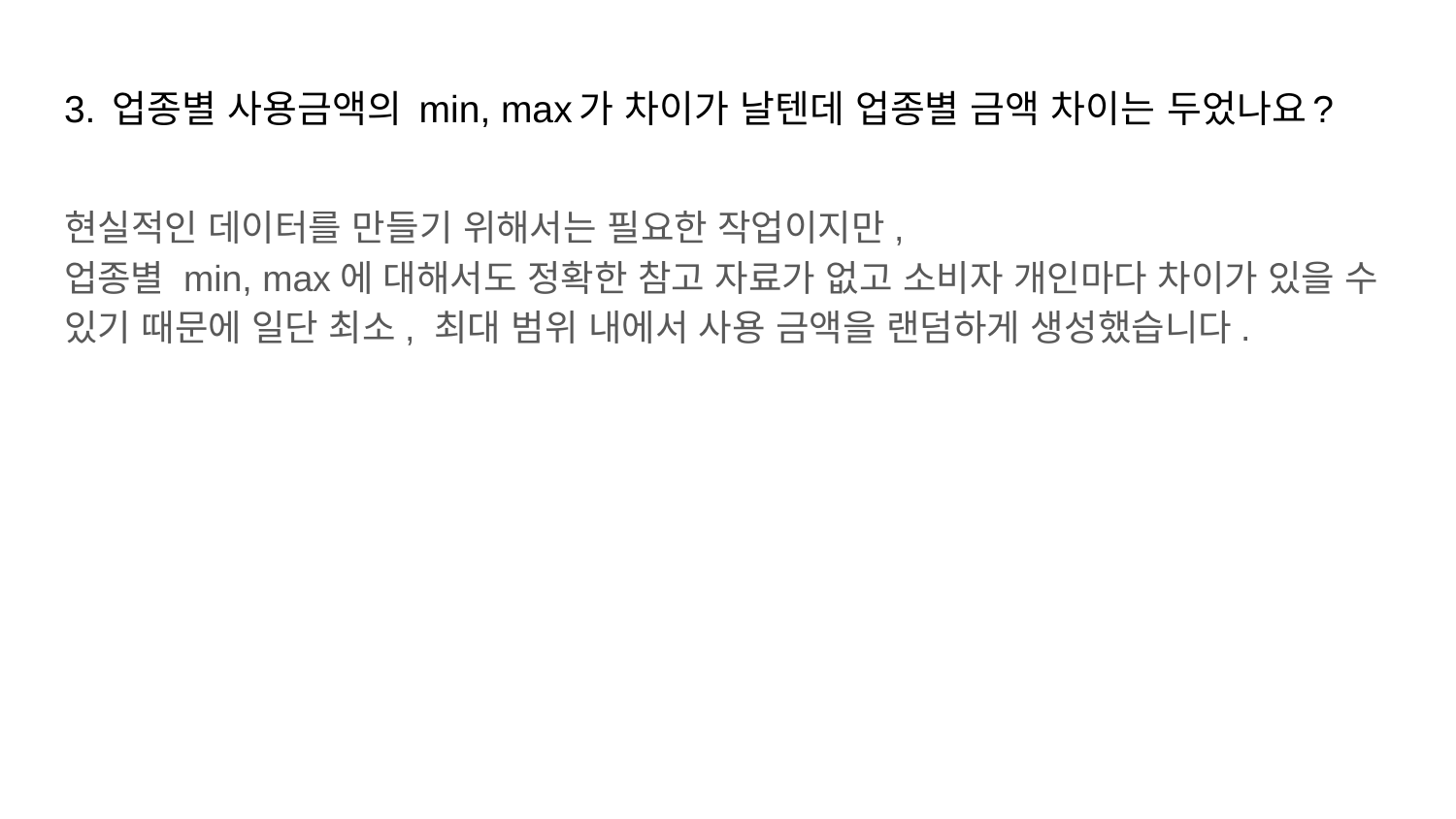

# 3. 업종별 사용금액의 min, max가 차이가 날텐데 업종별 금액 차이는 두었나요?
현실적인 데이터를 만들기 위해서는 필요한 작업이지만,
업종별 min, max에 대해서도 정확한 참고 자료가 없고 소비자 개인마다 차이가 있을 수 있기 때문에 일단 최소, 최대 범위 내에서 사용 금액을 랜덤하게 생성했습니다.